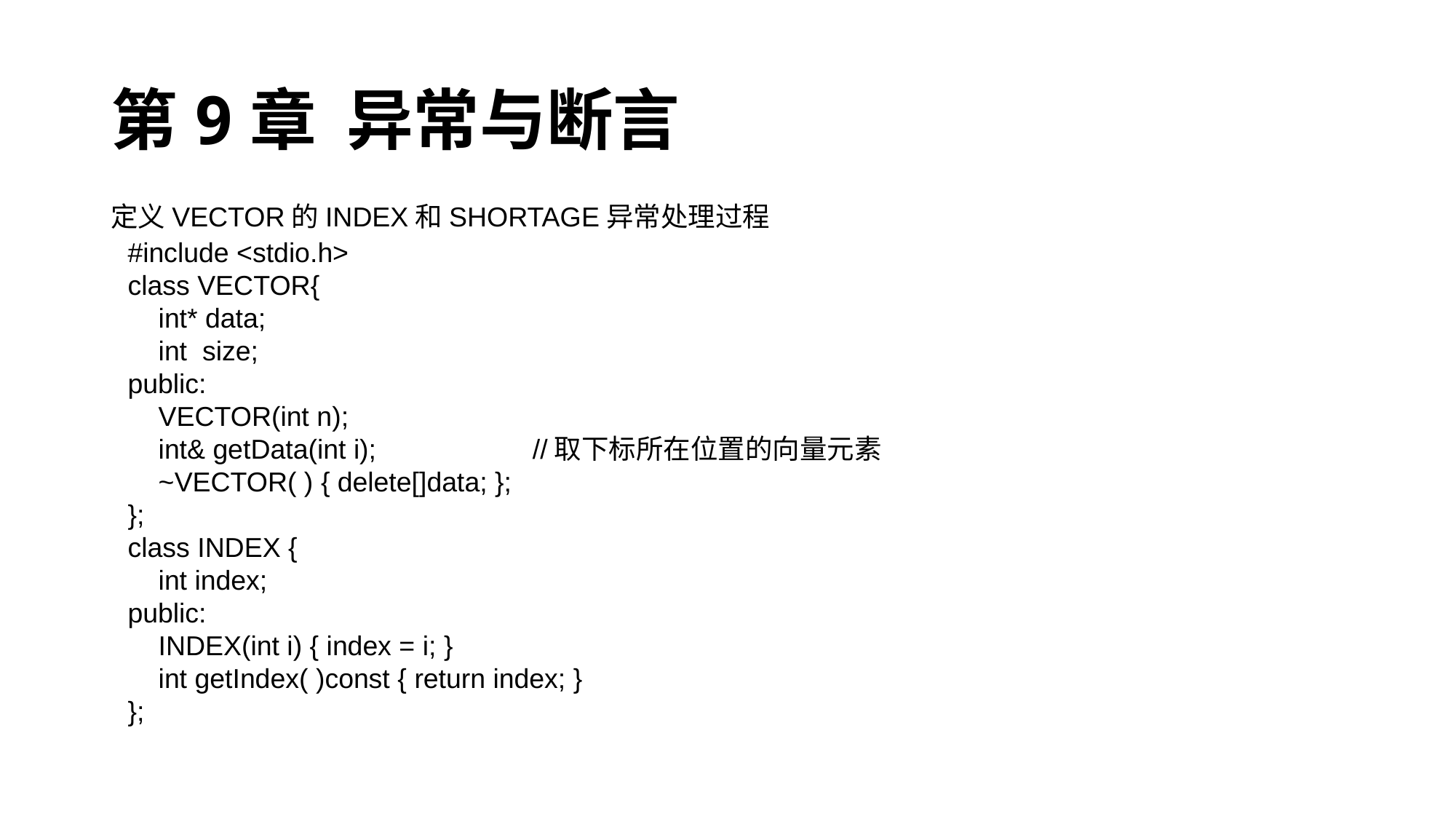

# 第9章  异常与断言
定义VECTOR的INDEX和SHORTAGE异常处理过程
#include <stdio.h>
class VECTOR{
    int* data;
    int  size;
public:
    VECTOR(int n);
    int& getData(int i);		//取下标所在位置的向量元素
    ~VECTOR( ) { delete[]data; };
};
class INDEX {
    int index;
public:
    INDEX(int i) { index = i; }
    int getIndex( )const { return index; }
};